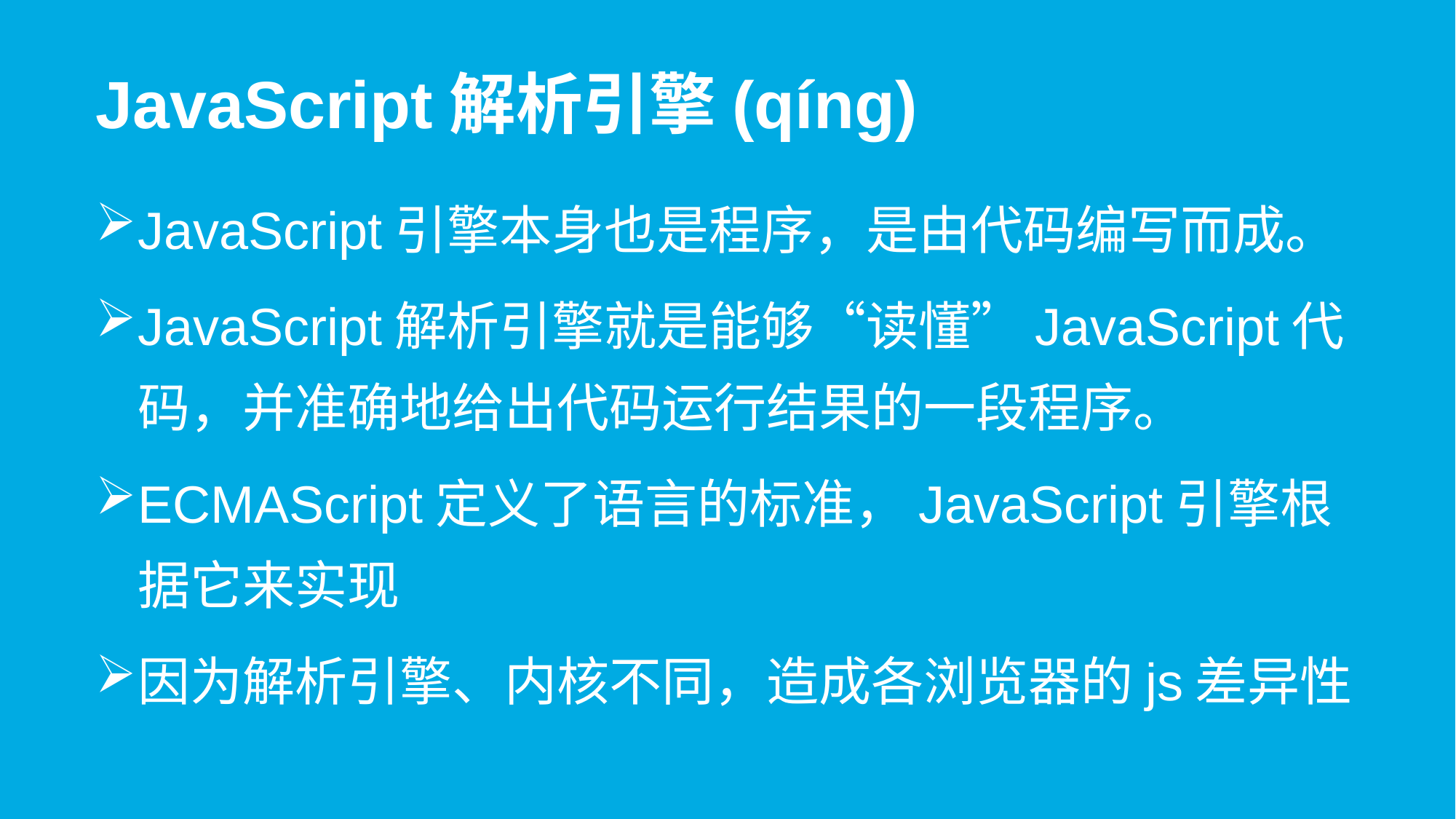

# JavaScript解析引擎(qíng)
JavaScript引擎本身也是程序，是由代码编写而成。
JavaScript解析引擎就是能够“读懂”JavaScript代码，并准确地给出代码运行结果的一段程序。
ECMAScript定义了语言的标准，JavaScript引擎根据它来实现
因为解析引擎、内核不同，造成各浏览器的js差异性